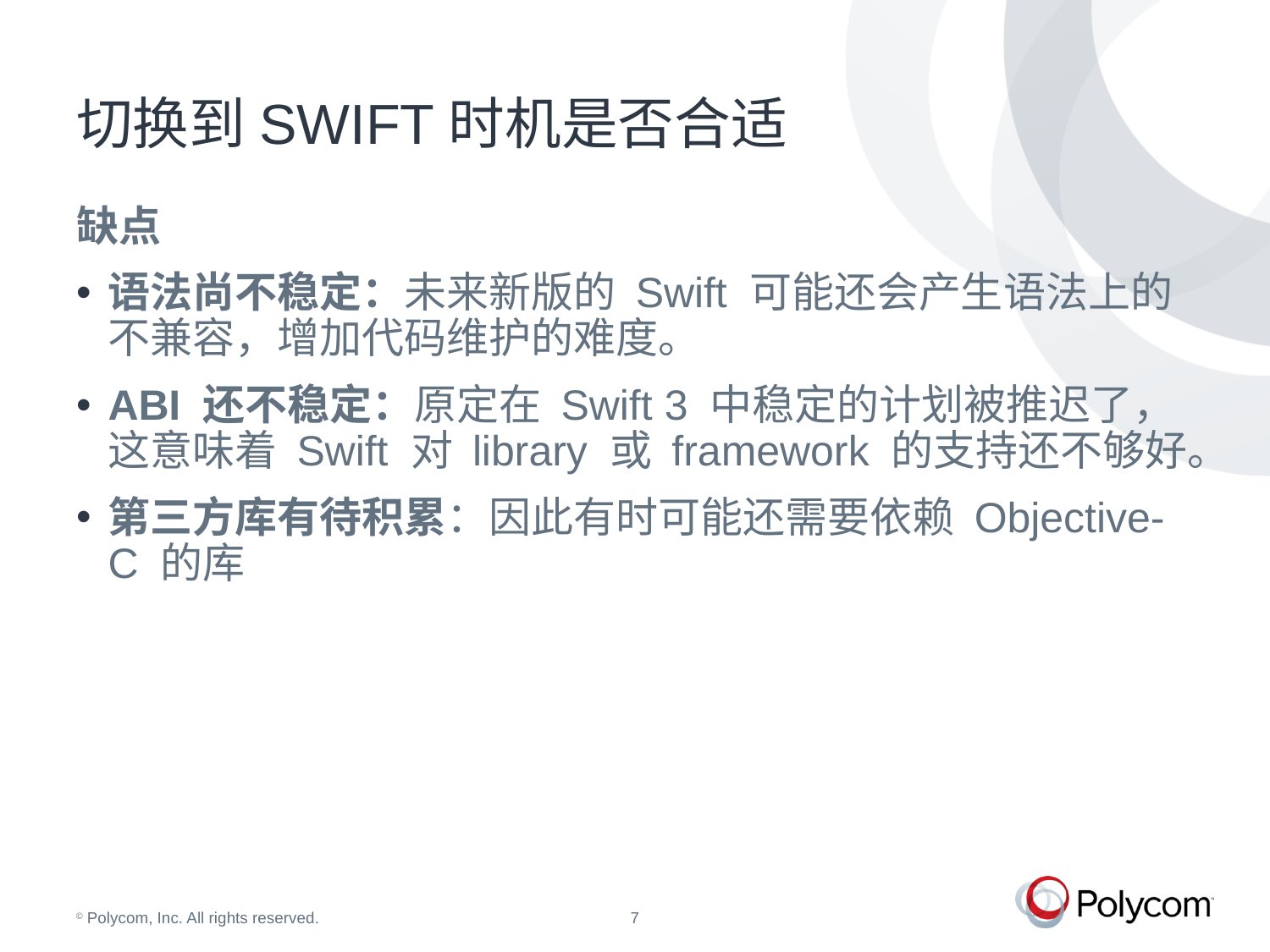

# 切换到SWIFT时机是否合适
缺点
语法尚不稳定：未来新版的 Swift 可能还会产生语法上的不兼容，增加代码维护的难度。
ABI 还不稳定：原定在 Swift 3 中稳定的计划被推迟了，这意味着 Swift 对 library 或 framework 的支持还不够好。
第三方库有待积累：因此有时可能还需要依赖 Objective-C 的库